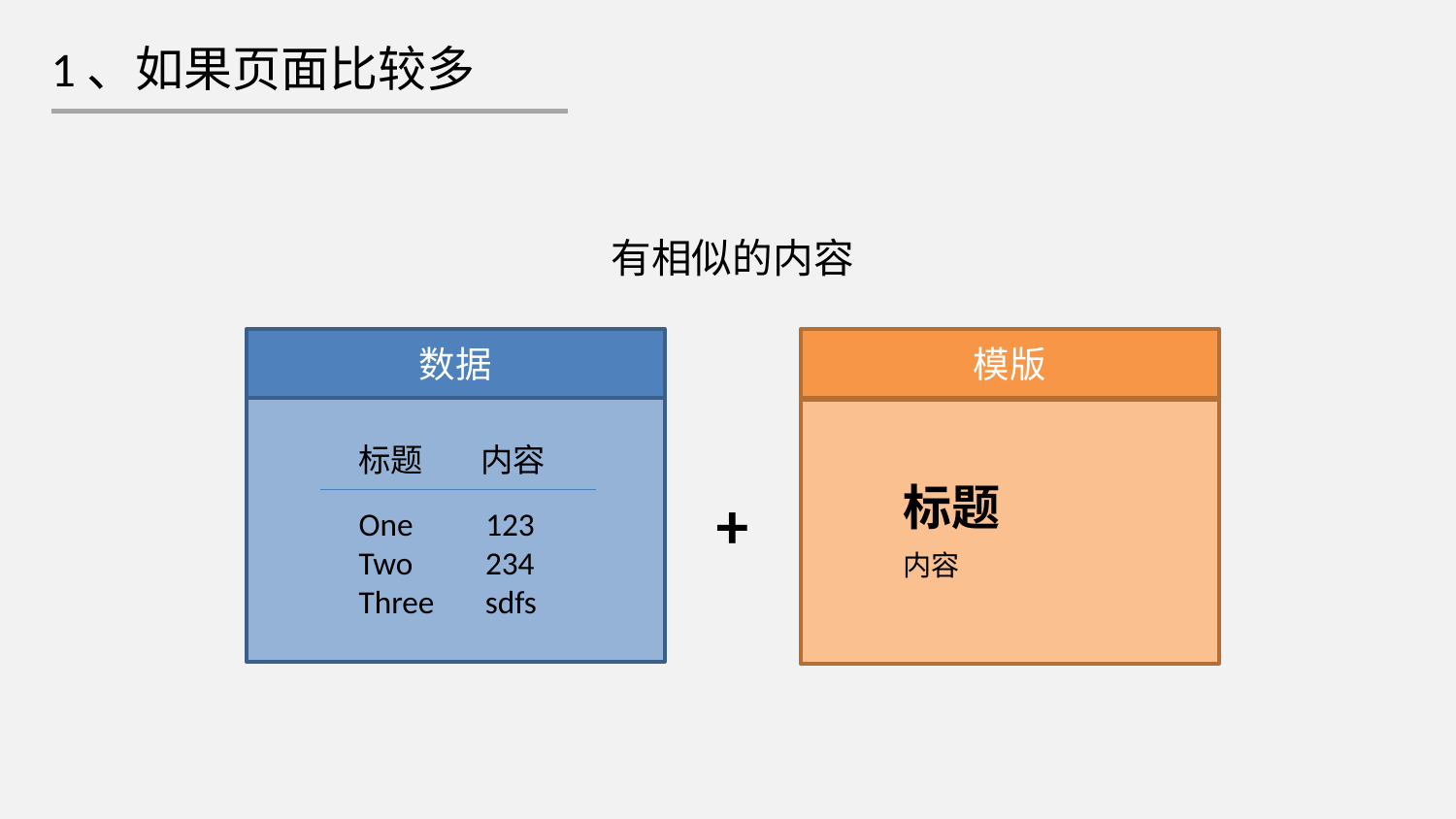

1、如果页面比较多
有相似的内容
数据
模版

标题        内容

One          123
Two          234
Three       sdfs
标题

内容
+